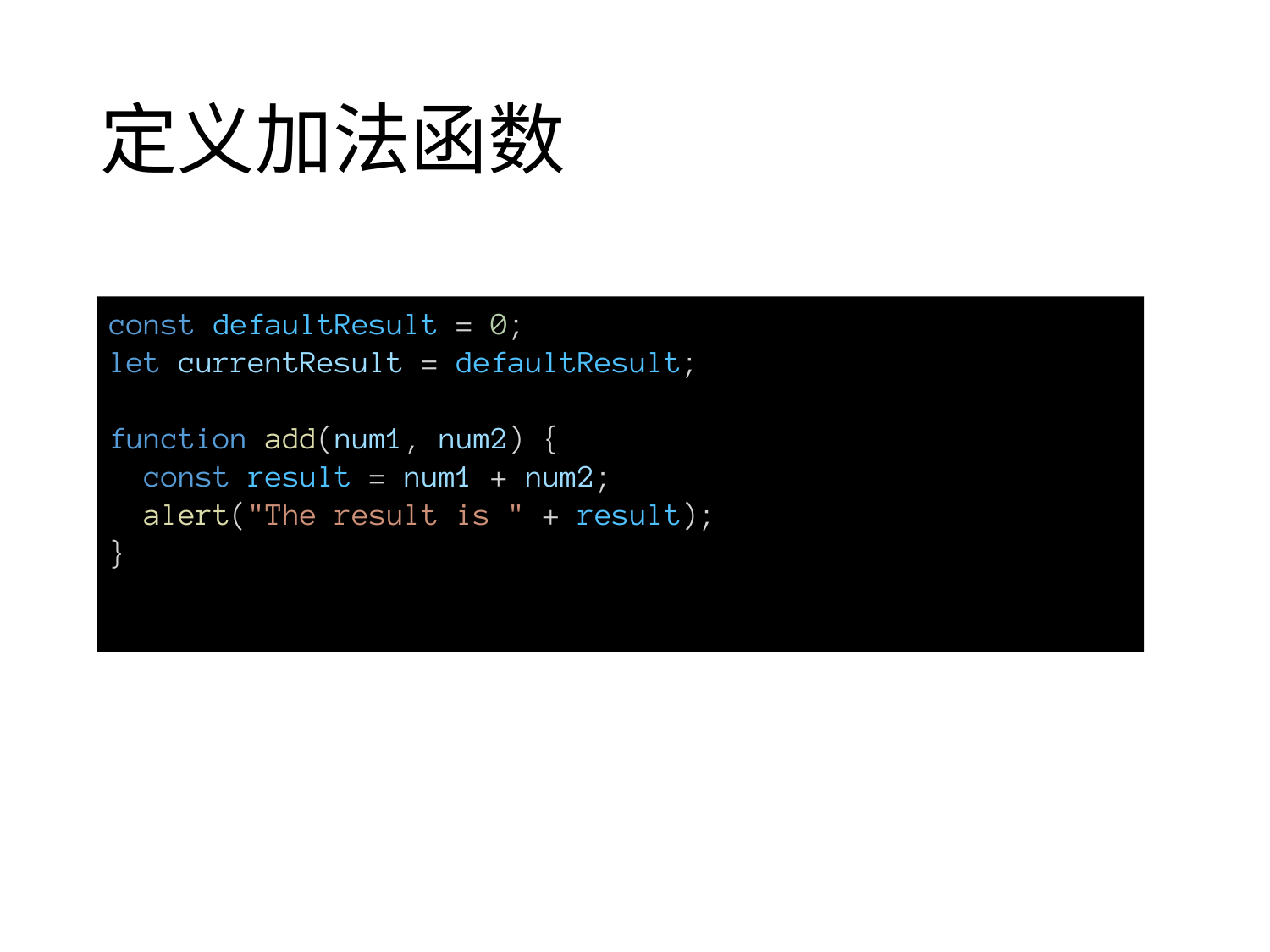

# 定义加法函数
const defaultResult = 0;
let currentResult = defaultResult;
function add(num1, num2) {
  const result = num1 + num2;
  alert("The result is " + result);
}